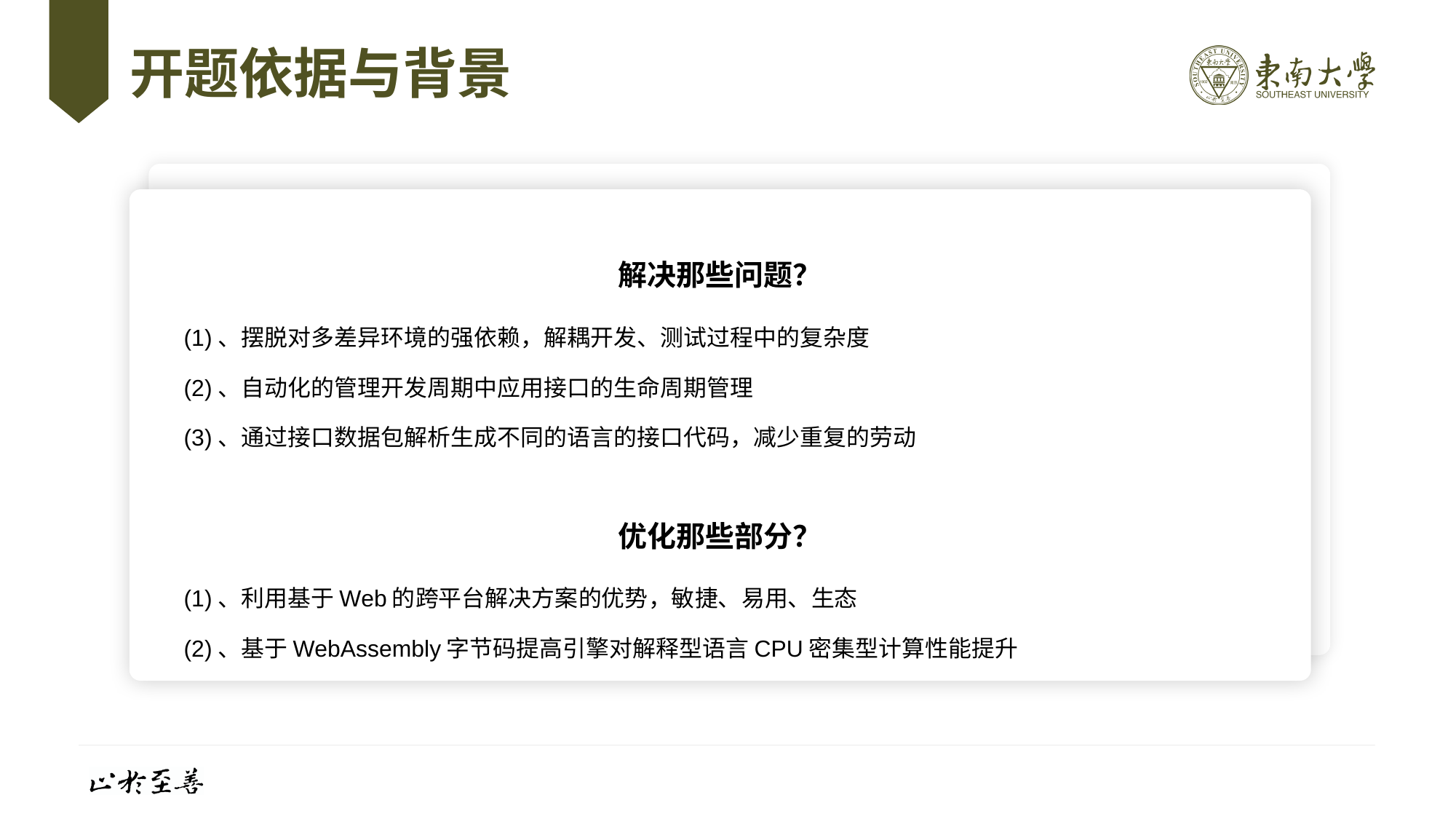

# 开题依据与背景

解决那些问题？
(1)、摆脱对多差异环境的强依赖，解耦开发、测试过程中的复杂度
(2)、自动化的管理开发周期中应用接口的生命周期管理
(3)、通过接口数据包解析生成不同的语言的接口代码，减少重复的劳动

优化那些部分？
(1)、利用基于Web的跨平台解决方案的优势，敏捷、易用、生态
(2)、基于WebAssembly字节码提高引擎对解释型语言CPU密集型计算性能提升

6